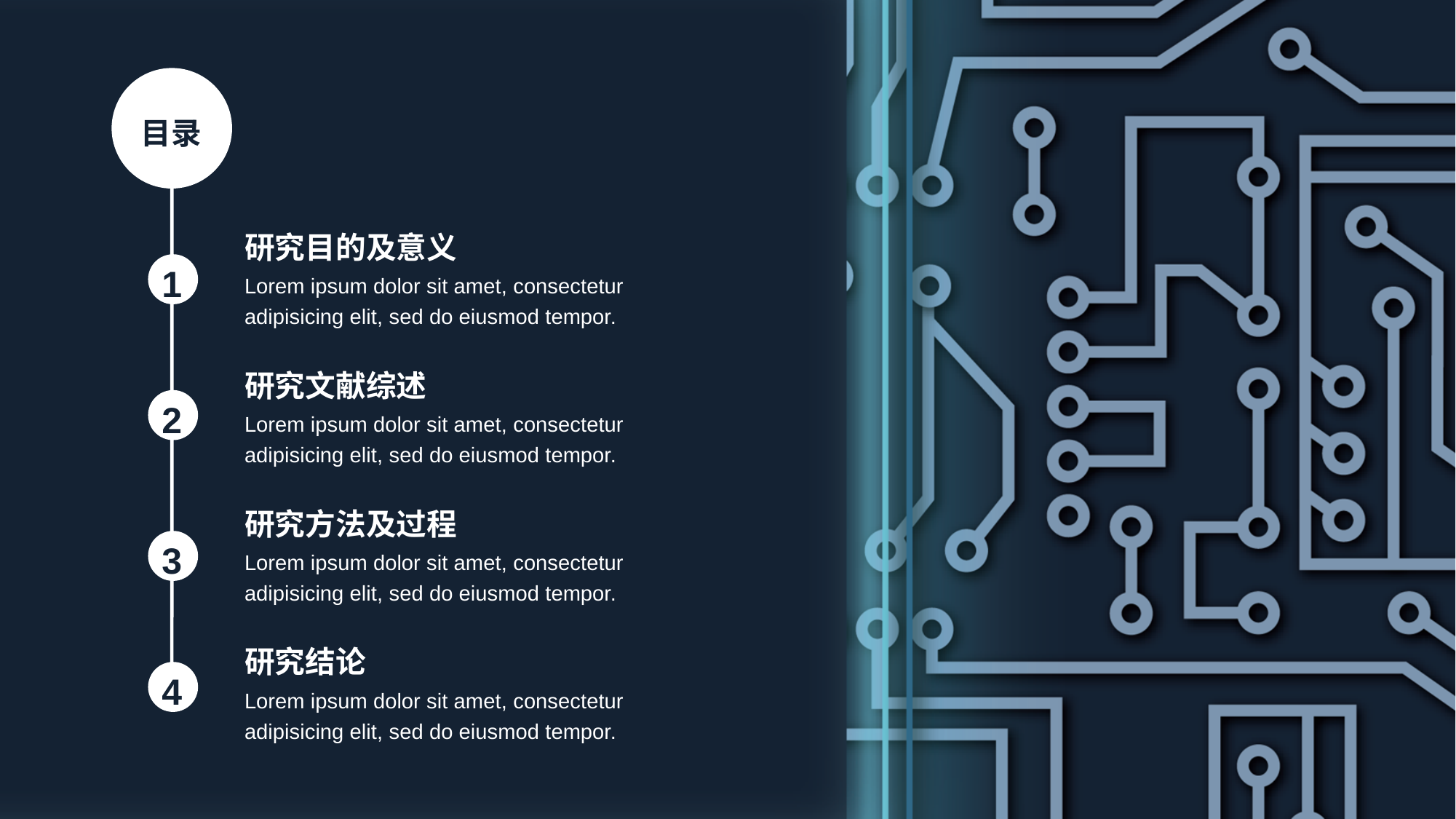

目录
1

2

3

4

研究目的及意义
Lorem ipsum dolor sit amet, consectetur adipisicing elit, sed do eiusmod tempor.
研究文献综述
Lorem ipsum dolor sit amet, consectetur adipisicing elit, sed do eiusmod tempor.
研究方法及过程
Lorem ipsum dolor sit amet, consectetur adipisicing elit, sed do eiusmod tempor.
研究结论
Lorem ipsum dolor sit amet, consectetur adipisicing elit, sed do eiusmod tempor.